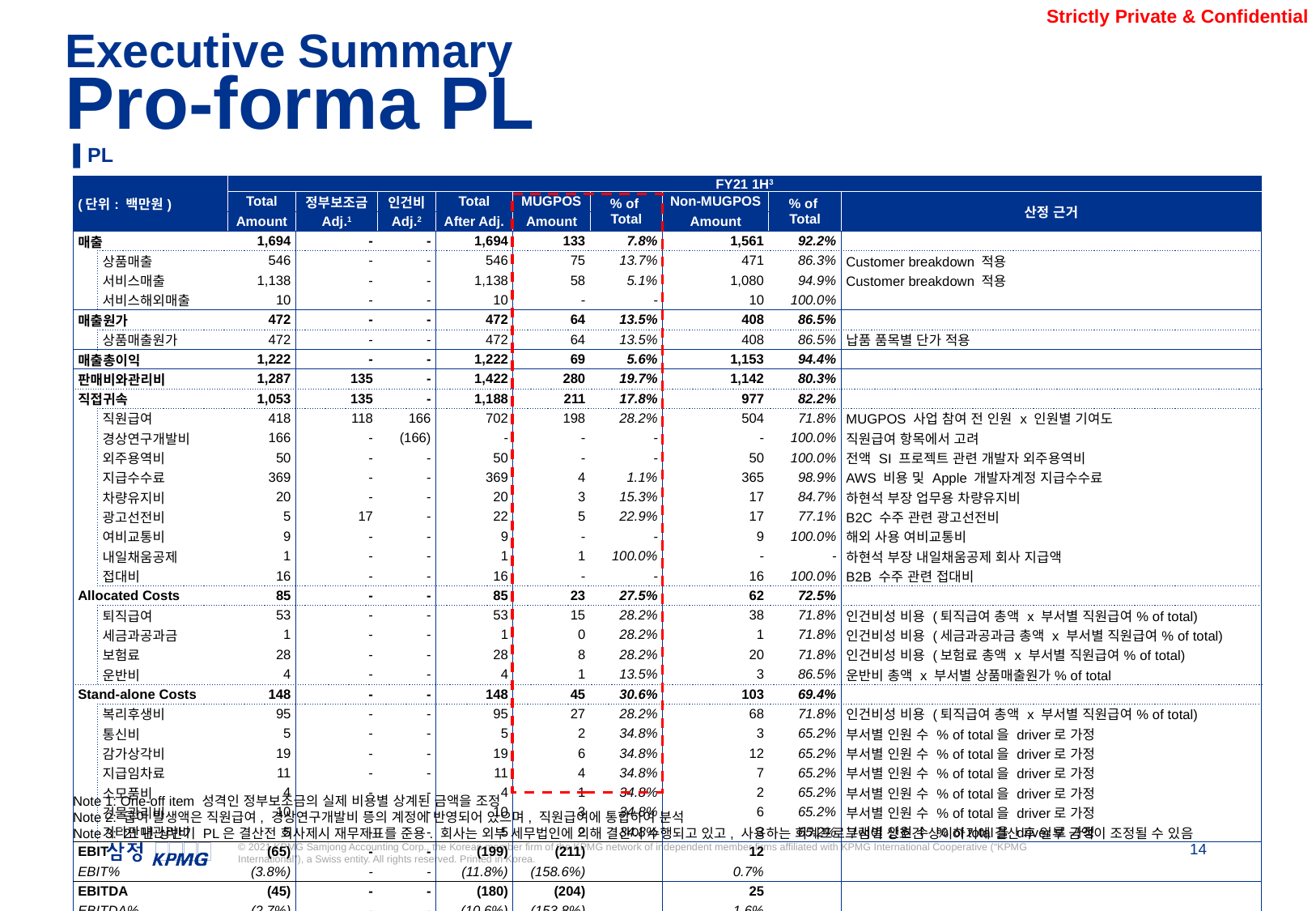

Executive Summary
Pro-forma PL
▌PL
| (단위: 백만원) |  | FY21 1H3 |  |  |  |  |  |  |  |  |
| --- | --- | --- | --- | --- | --- | --- | --- | --- | --- | --- |
|  |  | Total | 정부보조금 | 인건비 | Total | MUGPOS | % of Total | Non-MUGPOS | % of Total | 산정 근거 |
|  |  | Amount | Adj.1 | Adj.2 | After Adj. | Amount |  | Amount |  |  |
| 매출 |  | 1,694 | - | - | 1,694 | 133 | 7.8% | 1,561 | 92.2% |  |
|  | 상품매출 | 546 | - | - | 546 | 75 | 13.7% | 471 | 86.3% | Customer breakdown 적용 |
|  | 서비스매출 | 1,138 | - | - | 1,138 | 58 | 5.1% | 1,080 | 94.9% | Customer breakdown 적용 |
|  | 서비스해외매출 | 10 | - | - | 10 | - | - | 10 | 100.0% |  |
| 매출원가 |  | 472 | - | - | 472 | 64 | 13.5% | 408 | 86.5% |  |
|  | 상품매출원가 | 472 | - | - | 472 | 64 | 13.5% | 408 | 86.5% | 납품 품목별 단가 적용 |
| 매출총이익 |  | 1,222 | - | - | 1,222 | 69 | 5.6% | 1,153 | 94.4% |  |
| 판매비와관리비 |  | 1,287 | 135 | - | 1,422 | 280 | 19.7% | 1,142 | 80.3% |  |
| 직접귀속 |  | 1,053 | 135 | - | 1,188 | 211 | 17.8% | 977 | 82.2% |  |
|  | 직원급여 | 418 | 118 | 166 | 702 | 198 | 28.2% | 504 | 71.8% | MUGPOS 사업 참여 전 인원 x 인원별 기여도 |
|  | 경상연구개발비 | 166 | - | (166) | - | - | - | - | 100.0% | 직원급여 항목에서 고려 |
|  | 외주용역비 | 50 | - | - | 50 | - | - | 50 | 100.0% | 전액 SI 프로젝트 관련 개발자 외주용역비 |
|  | 지급수수료 | 369 | - | - | 369 | 4 | 1.1% | 365 | 98.9% | AWS 비용 및 Apple 개발자계정 지급수수료 |
|  | 차량유지비 | 20 | - | - | 20 | 3 | 15.3% | 17 | 84.7% | 하현석 부장 업무용 차량유지비 |
|  | 광고선전비 | 5 | 17 | - | 22 | 5 | 22.9% | 17 | 77.1% | B2C 수주 관련 광고선전비 |
|  | 여비교통비 | 9 | - | - | 9 | - | - | 9 | 100.0% | 해외 사용 여비교통비 |
|  | 내일채움공제 | 1 | - | - | 1 | 1 | 100.0% | - | - | 하현석 부장 내일채움공제 회사 지급액 |
|  | 접대비 | 16 | - | - | 16 | - | - | 16 | 100.0% | B2B 수주 관련 접대비 |
| Allocated Costs |  | 85 | - | - | 85 | 23 | 27.5% | 62 | 72.5% |  |
|  | 퇴직급여 | 53 | - | - | 53 | 15 | 28.2% | 38 | 71.8% | 인건비성 비용 (퇴직급여 총액 x 부서별 직원급여% of total) |
|  | 세금과공과금 | 1 | - | - | 1 | 0 | 28.2% | 1 | 71.8% | 인건비성 비용 (세금과공과금 총액 x 부서별 직원급여% of total) |
|  | 보험료 | 28 | - | - | 28 | 8 | 28.2% | 20 | 71.8% | 인건비성 비용 (보험료 총액 x 부서별 직원급여% of total) |
|  | 운반비 | 4 | - | - | 4 | 1 | 13.5% | 3 | 86.5% | 운반비 총액 x 부서별 상품매출원가% of total |
| Stand-alone Costs |  | 148 | - | - | 148 | 45 | 30.6% | 103 | 69.4% |  |
|  | 복리후생비 | 95 | - | - | 95 | 27 | 28.2% | 68 | 71.8% | 인건비성 비용 (퇴직급여 총액 x 부서별 직원급여% of total) |
|  | 통신비 | 5 | - | - | 5 | 2 | 34.8% | 3 | 65.2% | 부서별 인원 수 % of total을 driver로 가정 |
|  | 감가상각비 | 19 | - | - | 19 | 6 | 34.8% | 12 | 65.2% | 부서별 인원 수 % of total을 driver로 가정 |
|  | 지급임차료 | 11 | - | - | 11 | 4 | 34.8% | 7 | 65.2% | 부서별 인원 수 % of total을 driver로 가정 |
|  | 소모품비 | 4 | - | - | 4 | 1 | 34.8% | 2 | 65.2% | 부서별 인원 수 % of total을 driver로 가정 |
|  | 건물관리비 | 10 | - | - | 10 | 3 | 34.8% | 6 | 65.2% | 부서별 인원 수 % of total을 driver로 가정 |
|  | 기타판매관리비 | 5 | - | - | 5 | 2 | 34.8% | 3 | 65.2% | 부서별 인원 수 % of total을 driver로 가정 |
| EBIT |  | (65) | - | - | (199) | (211) |  | 12 |  |  |
| EBIT% |  | (3.8%) | - | - | (11.8%) | (158.6%) |  | 0.7% |  |  |
| EBITDA |  | (45) | - | - | (180) | (204) |  | 25 |  |  |
| EBITDA% |  | (2.7%) | - | - | (10.6%) | (153.8%) |  | 1.6% |  |  |

Note 1: One-off item 성격인 정부보조금의 실제 비용별 상계된 금액을 조정
Note 2: 급여 발생액은 직원급여, 경상연구개발비 등의 계정에 반영되어 있으며, 직원급여에 통합하여 분석
Note 3: ’21년 상반기 PL은 결산전 회사제시 재무제표를 준용. 회사는 외부 세무법인에 의해 결산이 수행되고 있고, 사용하는 회계프로그램이 상호간 상이하기에 결산 후 일부 금액이 조정될 수 있음